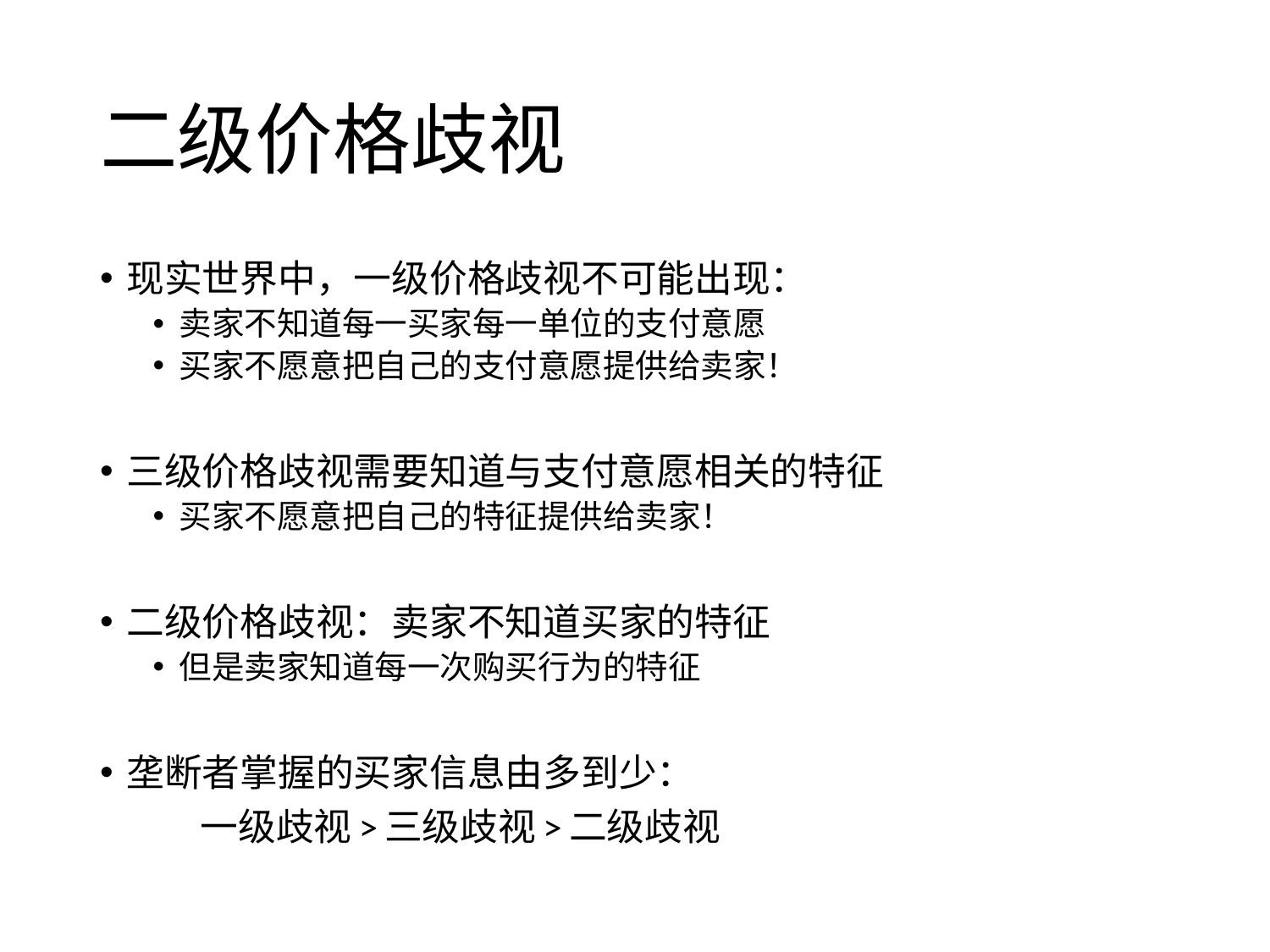

# 二级价格歧视
现实世界中，一级价格歧视不可能出现：
卖家不知道每一买家每一单位的支付意愿
买家不愿意把自己的支付意愿提供给卖家！

三级价格歧视需要知道与支付意愿相关的特征
买家不愿意把自己的特征提供给卖家！

二级价格歧视：卖家不知道买家的特征
但是卖家知道每一次购买行为的特征

垄断者掌握的买家信息由多到少：
           一级歧视>三级歧视>二级歧视